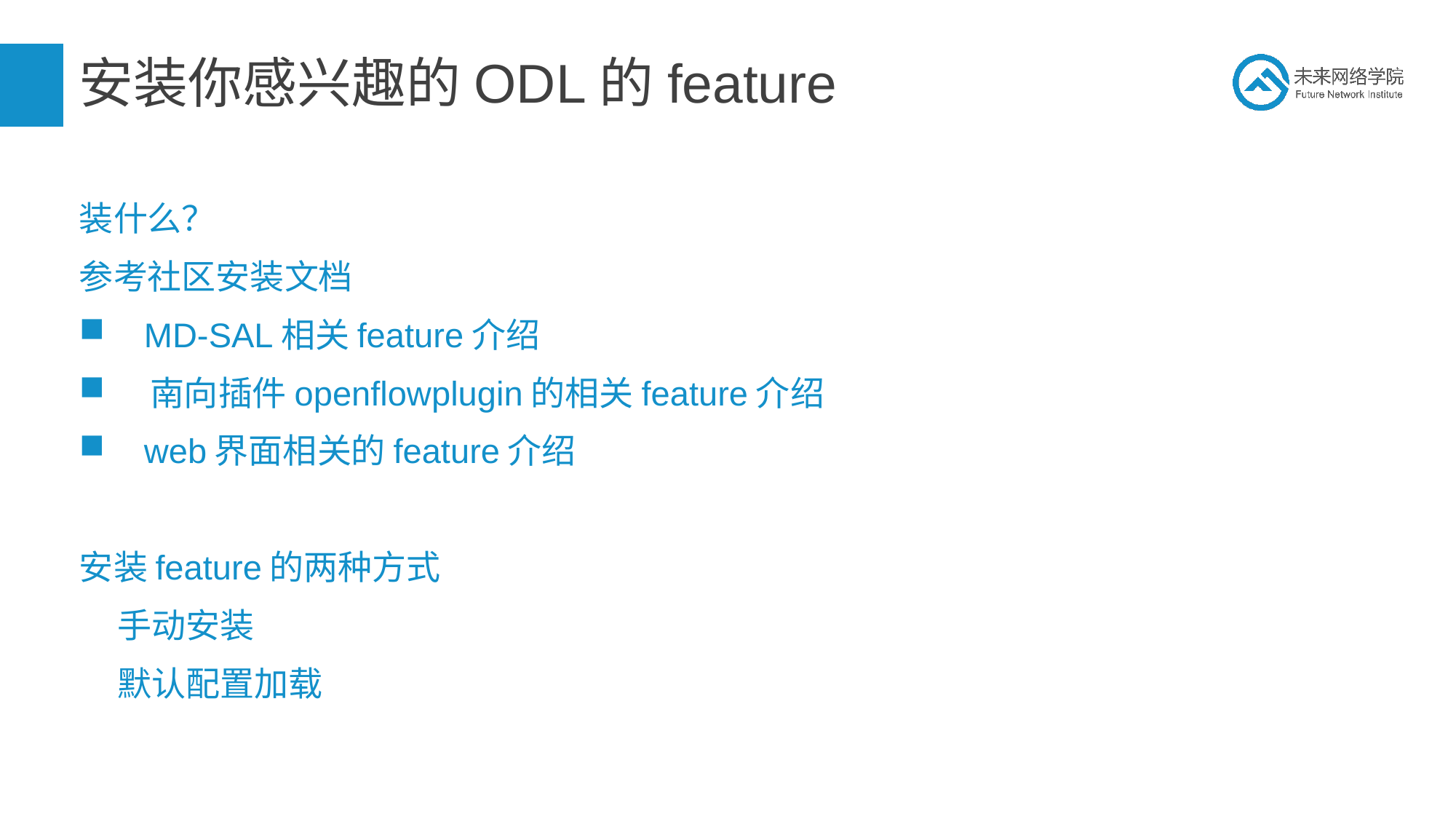

# 安装你感兴趣的ODL的feature
装什么？
参考社区安装文档
 MD-SAL相关feature介绍
 南向插件openflowplugin的相关feature介绍
 web界面相关的feature介绍

安装feature的两种方式
    手动安装
    默认配置加载